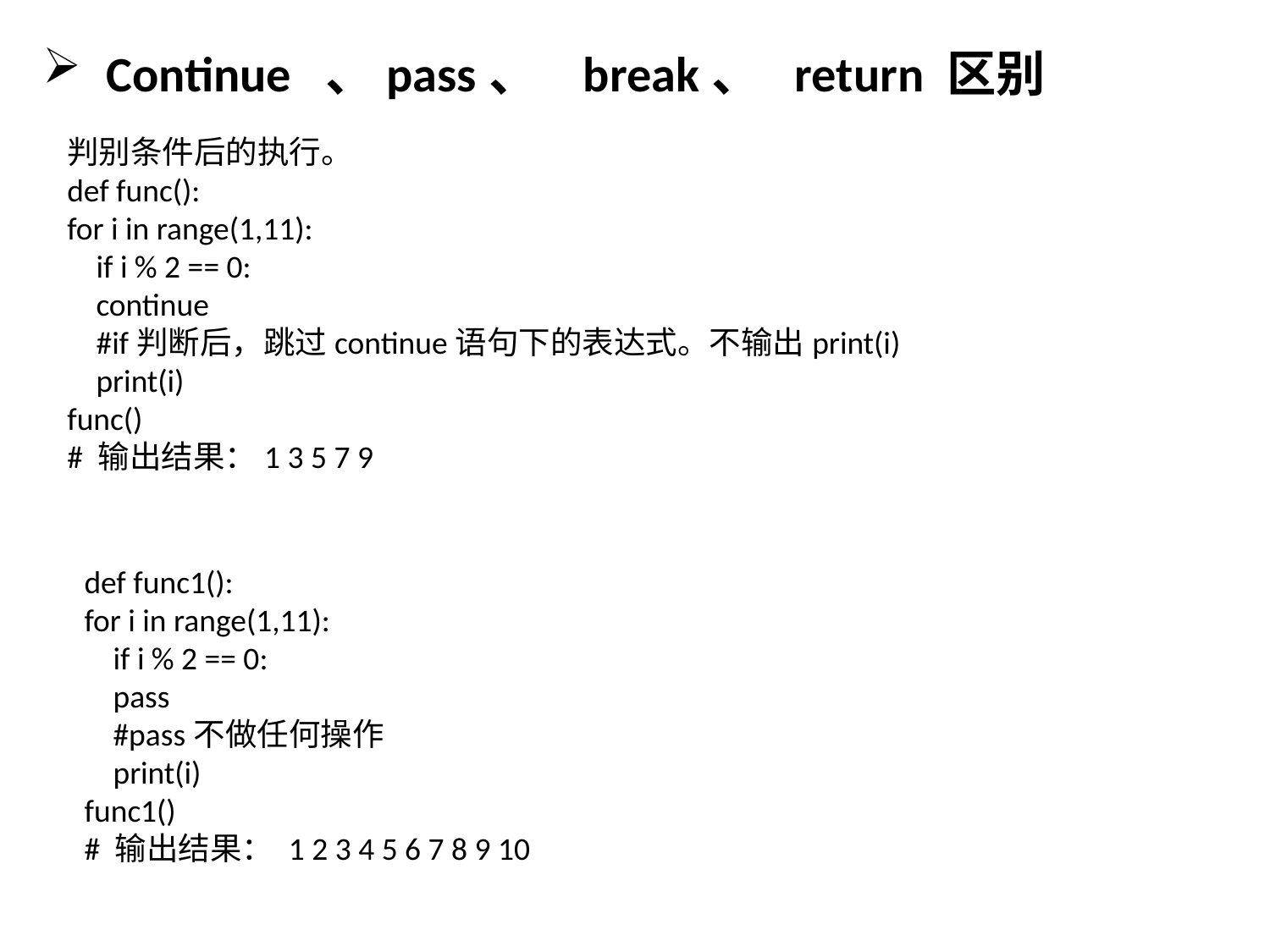

Continue  、pass、   break、  return 区别
判别条件后的执行。
def func():
for i in range(1,11):
    if i % 2 == 0:
    continue
    #if判断后，跳过continue语句下的表达式。不输出print(i)
    print(i)
func()
# 输出结果：1 3 5 7 9
def func1():
for i in range(1,11):
    if i % 2 == 0:
    pass
    #pass不做任何操作
    print(i)
func1()
# 输出结果： 1 2 3 4 5 6 7 8 9 10